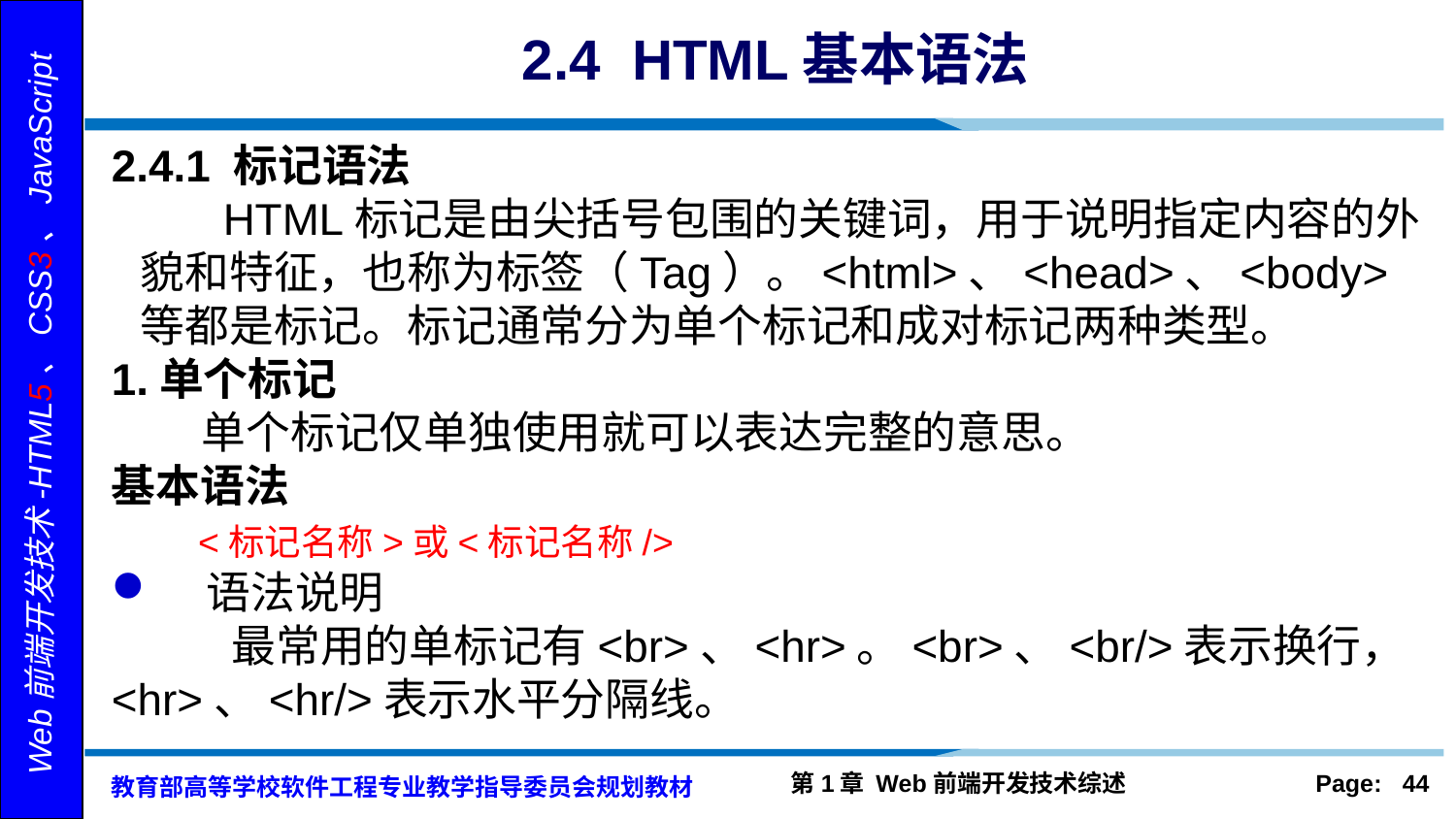

# 2.4  HTML基本语法
2.4.1 标记语法
         HTML标记是由尖括号包围的关键词，用于说明指定内容的外貌和特征，也称为标签（Tag）。<html>、<head>、<body>等都是标记。标记通常分为单个标记和成对标记两种类型。
1.单个标记
        单个标记仅单独使用就可以表达完整的意思。
基本语法
       <标记名称>或<标记名称/>
    语法说明
           最常用的单标记有<br>、<hr>。<br>、<br/>表示换行，<hr>、<hr/>表示水平分隔线。